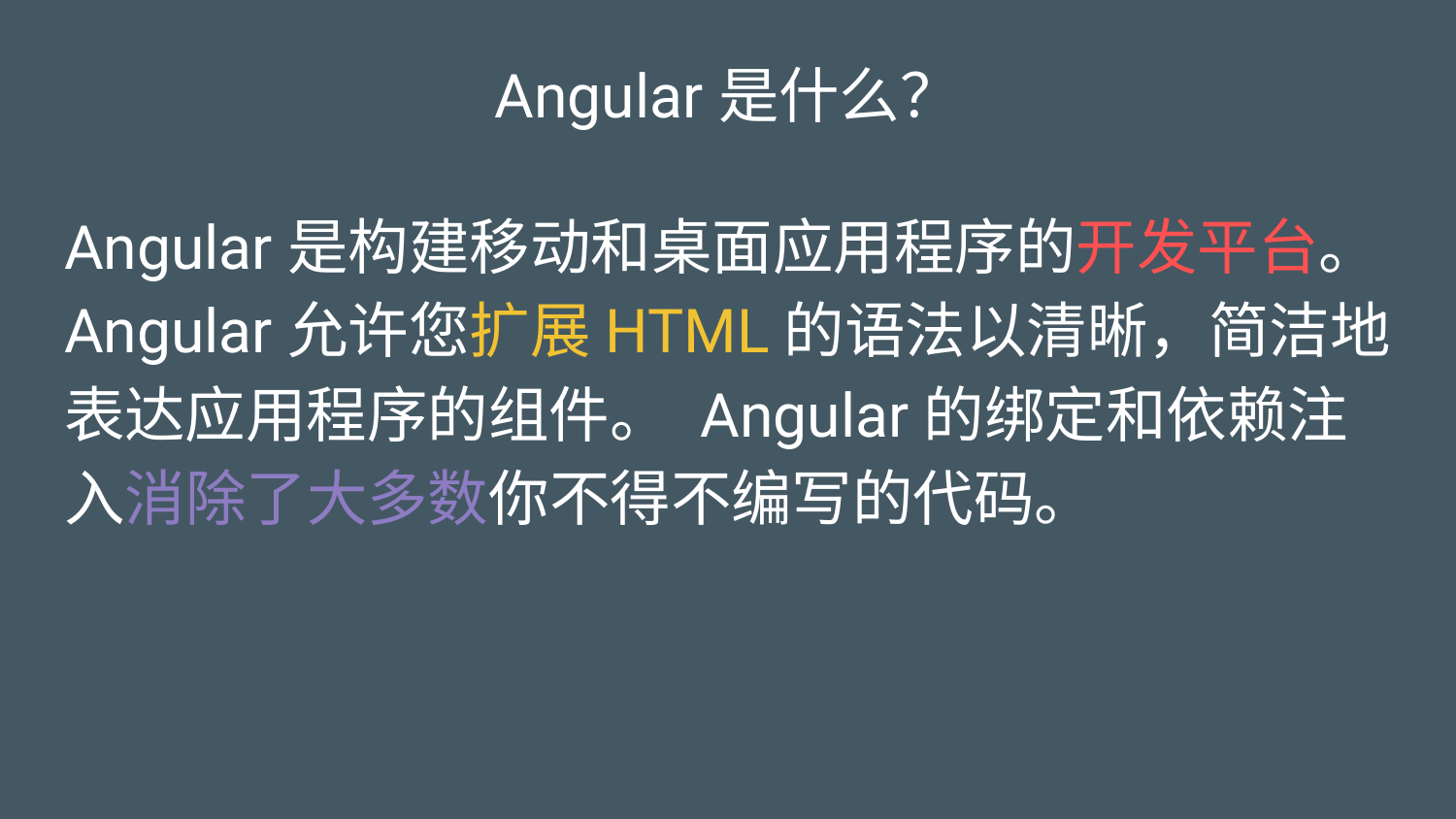

# Angular是什么？
Angular是构建移动和桌面应用程序的开发平台。 Angular允许您扩展HTML的语法以清晰，简洁地表达应用程序的组件。 Angular的绑定和依赖注入消除了大多数你不得不编写的代码。